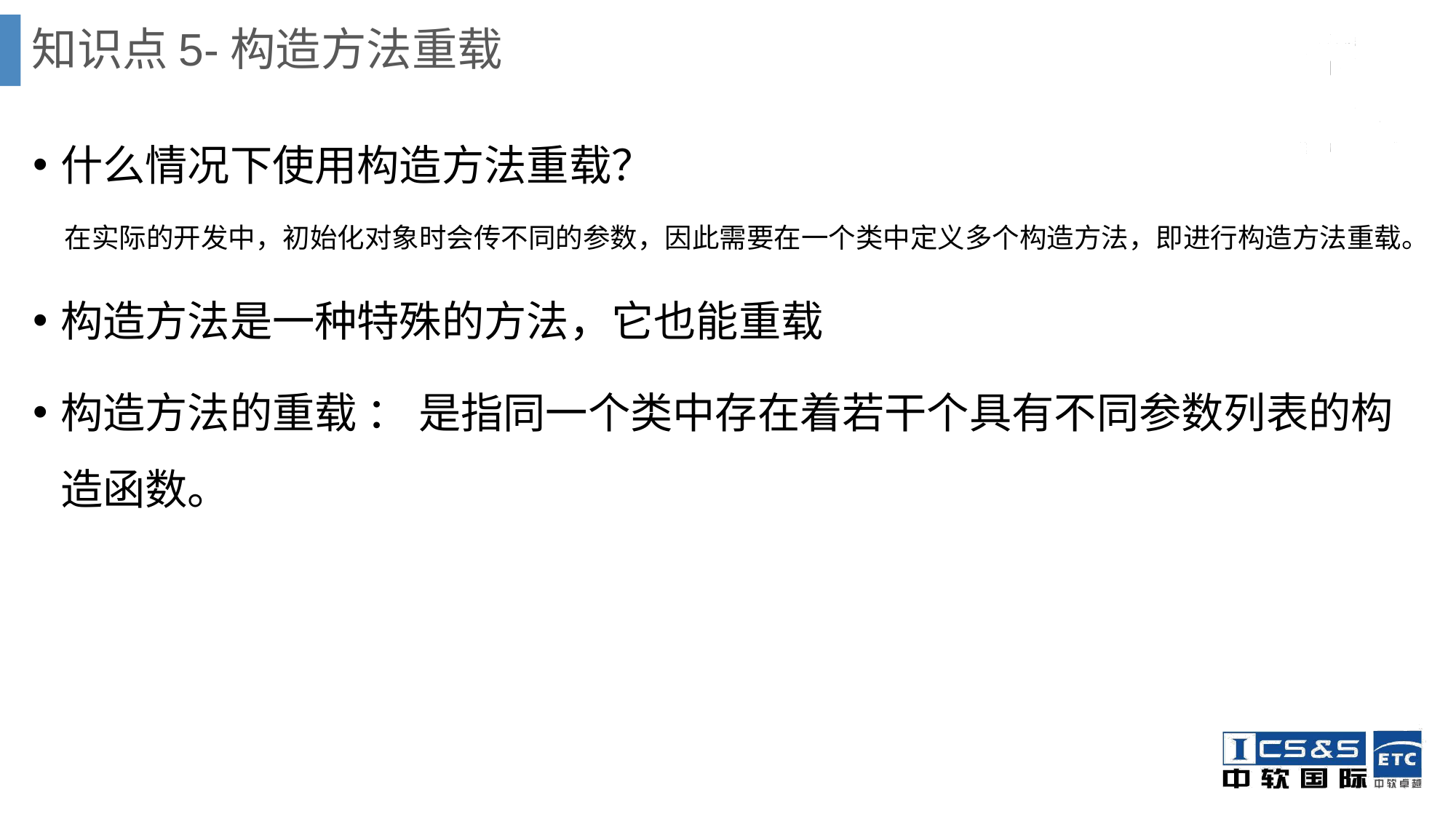

# 知识点5-构造方法重载
什么情况下使用构造方法重载？
    在实际的开发中，初始化对象时会传不同的参数，因此需要在一个类中定义多个构造方法，即进行构造方法重载。
构造方法是一种特殊的方法，它也能重载
构造方法的重载 ： 是指同一个类中存在着若干个具有不同参数列表的构造函数。